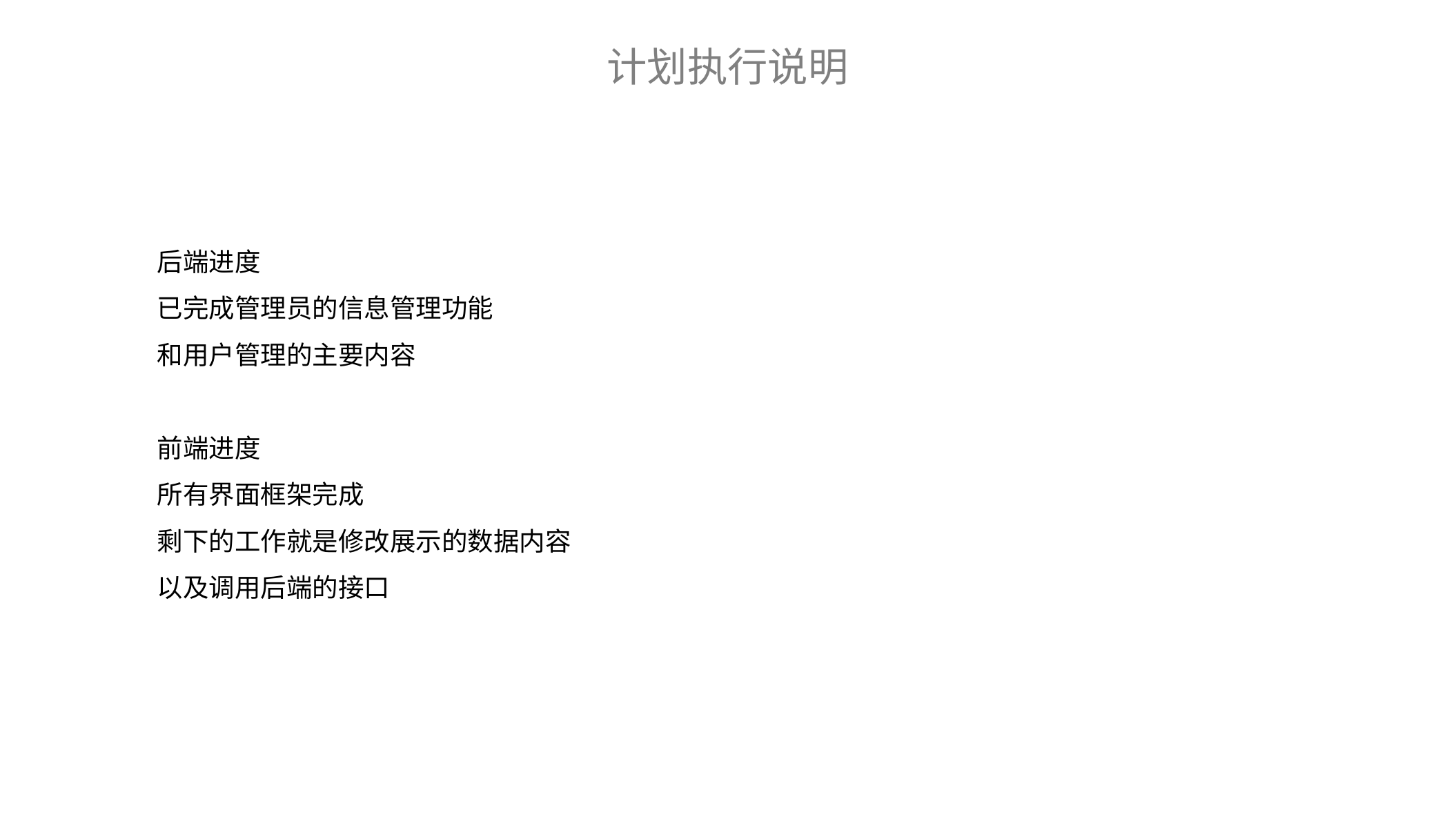

计划执行说明
后端进度
已完成管理员的信息管理功能
和用户管理的主要内容

前端进度
所有界面框架完成
剩下的工作就是修改展示的数据内容
以及调用后端的接口